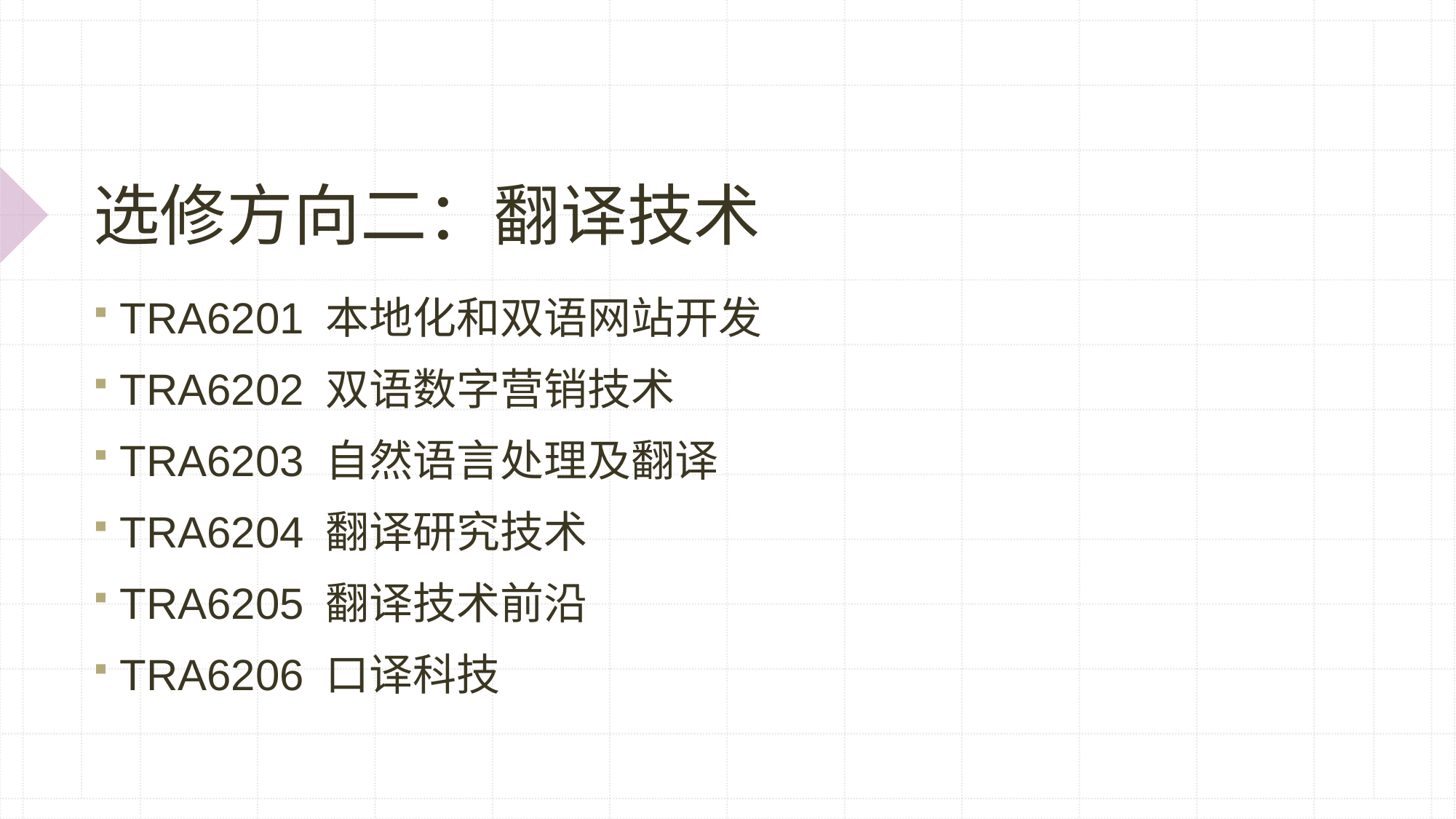

# 选修方向二：翻译技术
TRA6201 本地化和双语网站开发
TRA6202 双语数字营销技术
TRA6203 自然语言处理及翻译
TRA6204 翻译研究技术
TRA6205 翻译技术前沿
TRA6206 口译科技